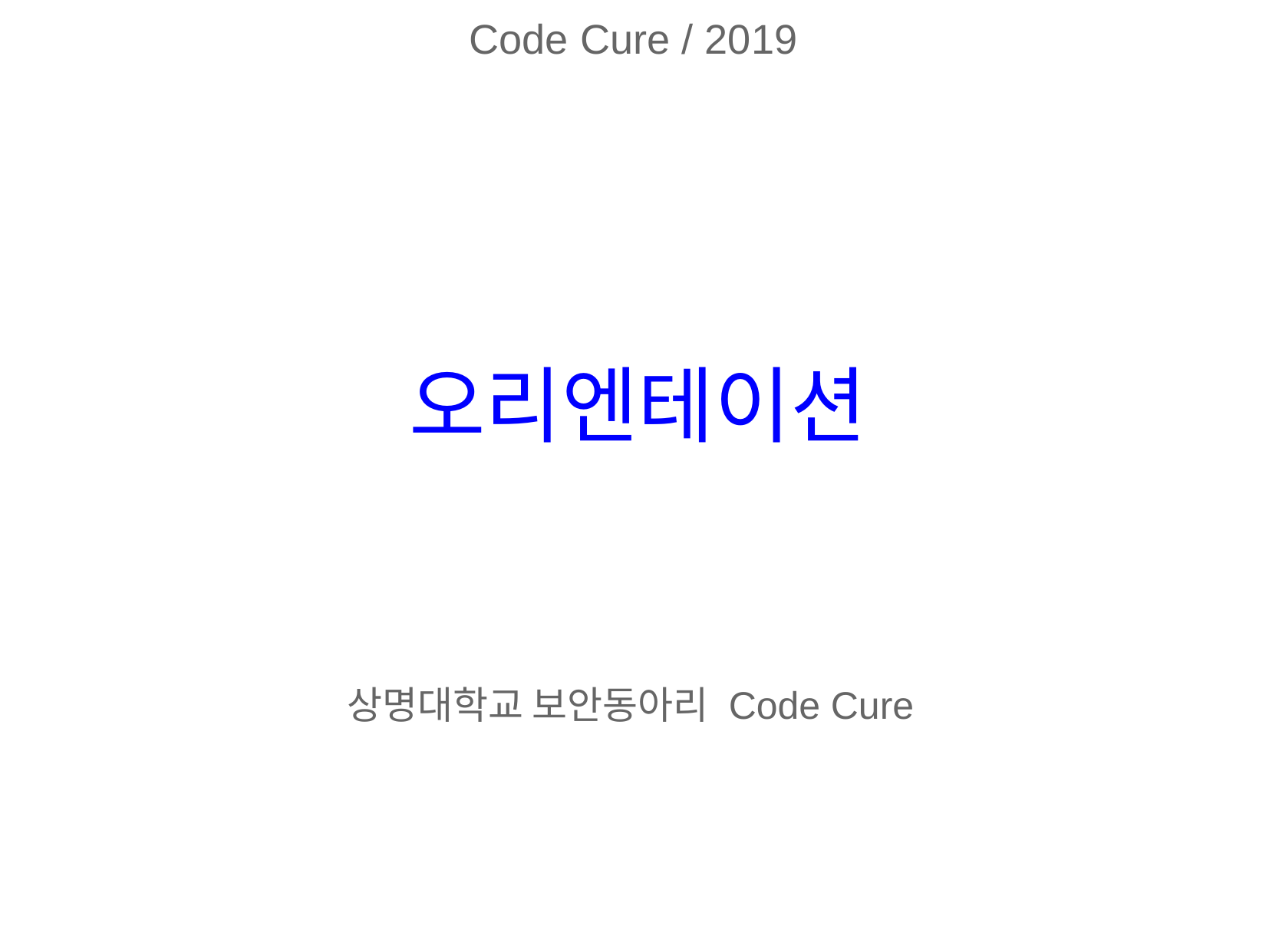

Code Cure / 2019
# 오리엔테이션
상명대학교 보안동아리 Code Cure